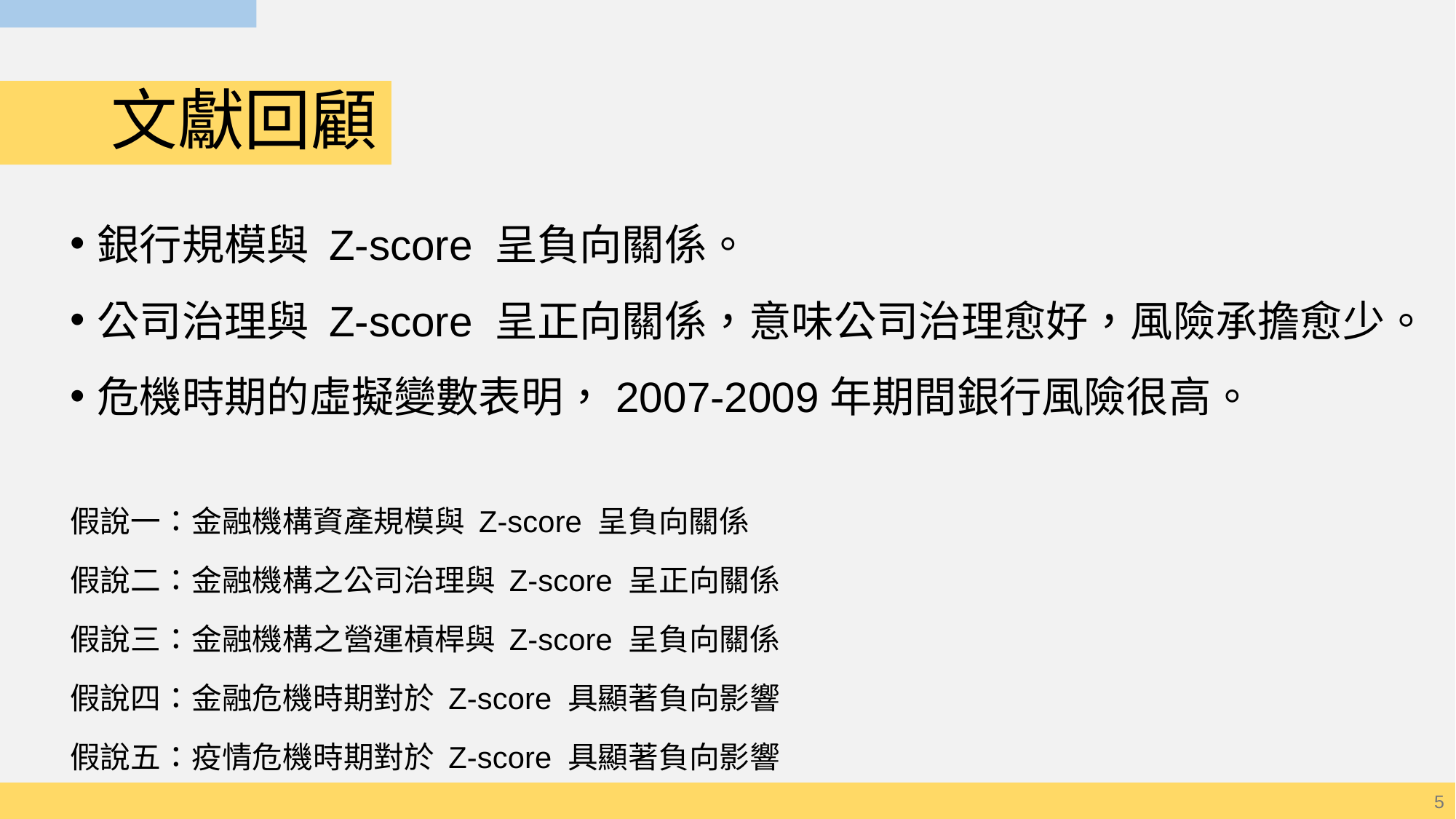

# 文獻回顧

銀行規模與 Z-score 呈負向關係。
公司治理與 Z-score 呈正向關係，意味公司治理愈好，風險承擔愈少。
危機時期的虛擬變數表明，2007-2009年期間銀行風險很高。

假說一：金融機構資產規模與 Z-score 呈負向關係
假說二：金融機構之公司治理與 Z-score 呈正向關係
假說三：金融機構之營運槓桿與 Z-score 呈負向關係
假說四：金融危機時期對於 Z-score 具顯著負向影響
假說五：疫情危機時期對於 Z-score 具顯著負向影響
5